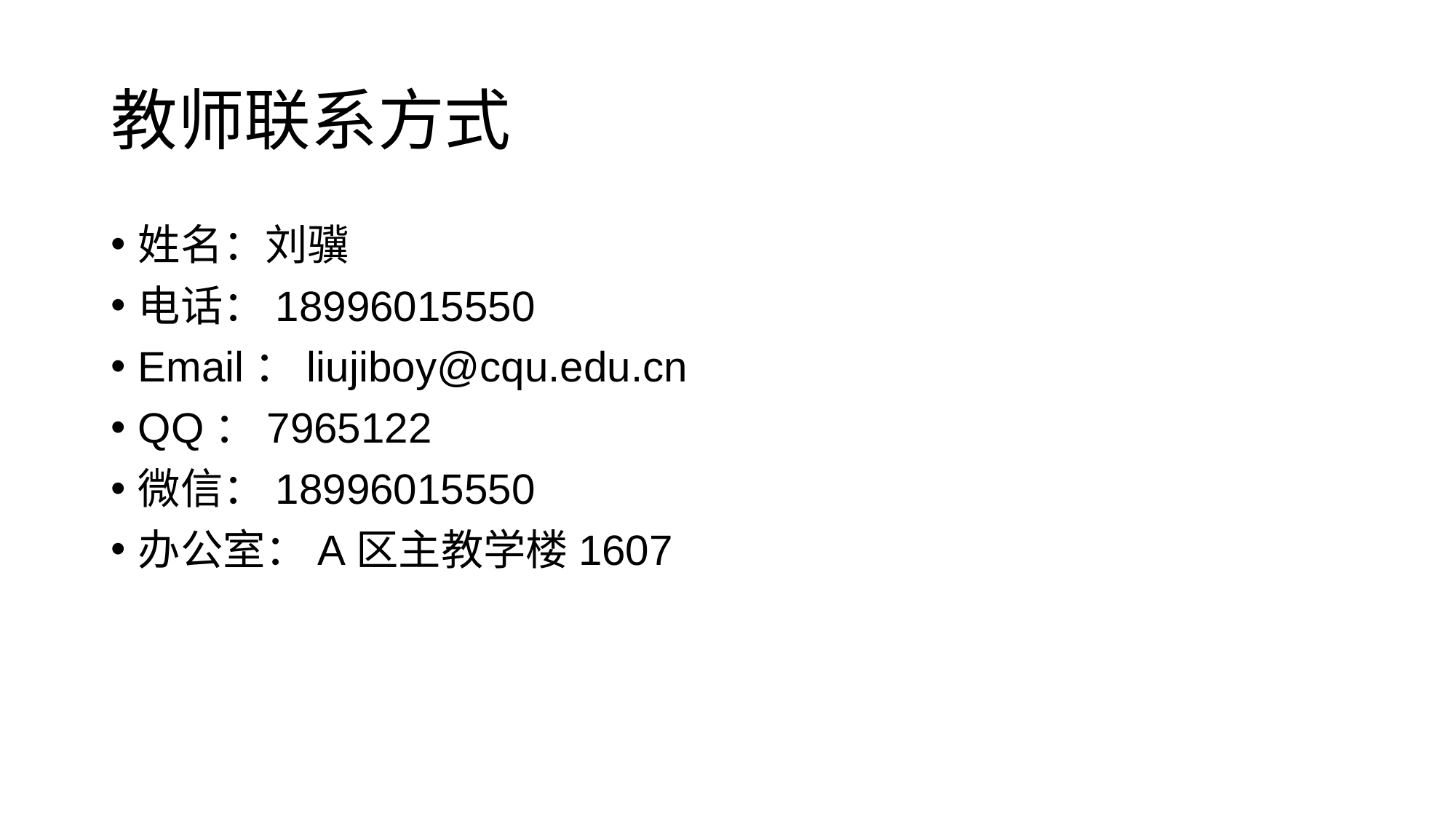

# 教师联系方式
姓名：刘骥
电话：18996015550
Email：liujiboy@cqu.edu.cn
QQ：7965122
微信：18996015550
办公室：A区主教学楼1607